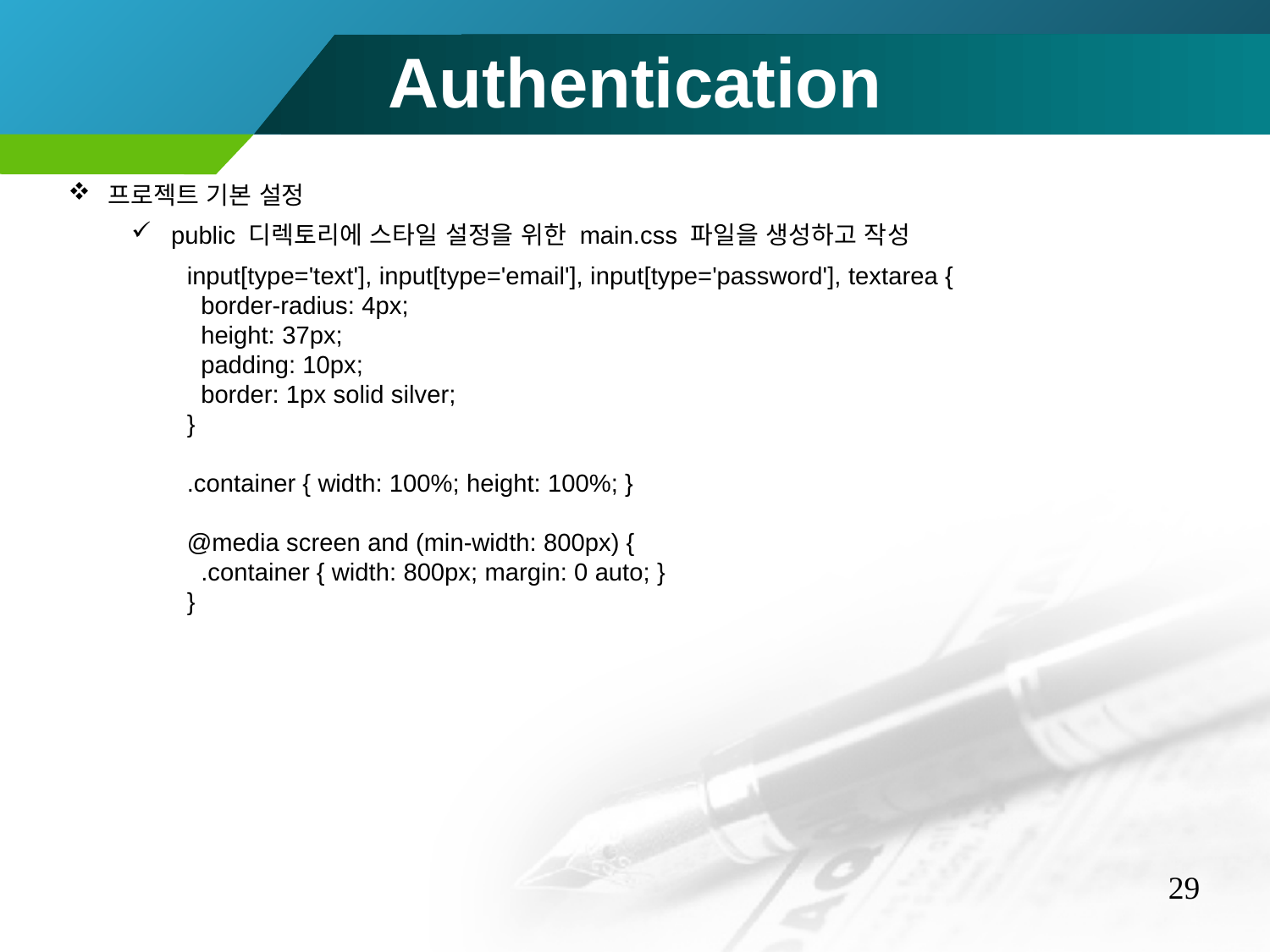

Authentication
프로젝트 기본 설정
public 디렉토리에 스타일 설정을 위한 main.css 파일을 생성하고 작성
input[type='text'], input[type='email'], input[type='password'], textarea {
  border-radius: 4px;
  height: 37px;
  padding: 10px;
  border: 1px solid silver;
}

.container { width: 100%; height: 100%; }

@media screen and (min-width: 800px) {
  .container { width: 800px; margin: 0 auto; }
}
29